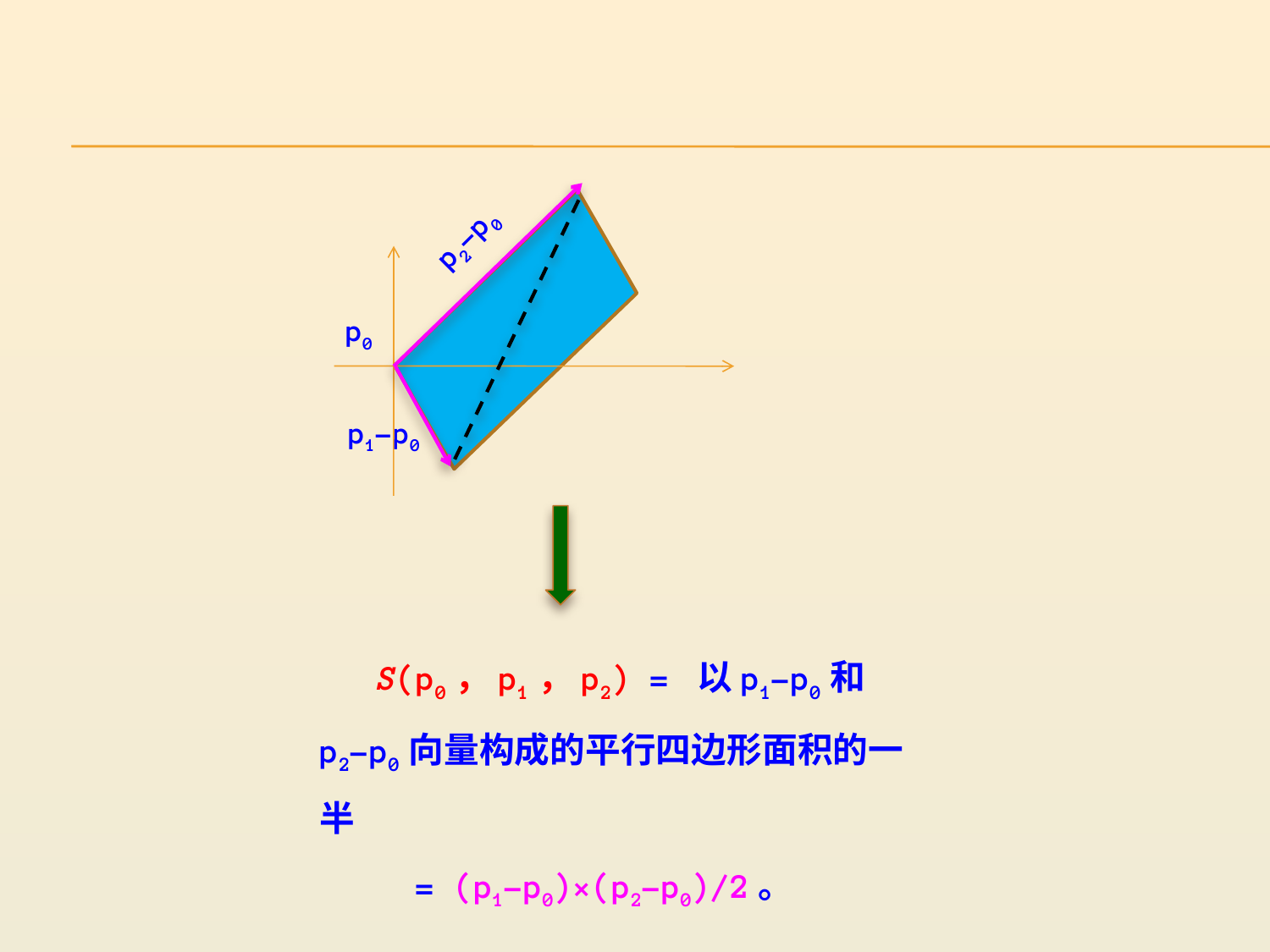

p0
p2-p0

p1-p0

   S(p0，p1，p2) = 以p1-p0和p2-p0向量构成的平行四边形面积的一半
     = (p1-p0)×(p2-p0)/2。